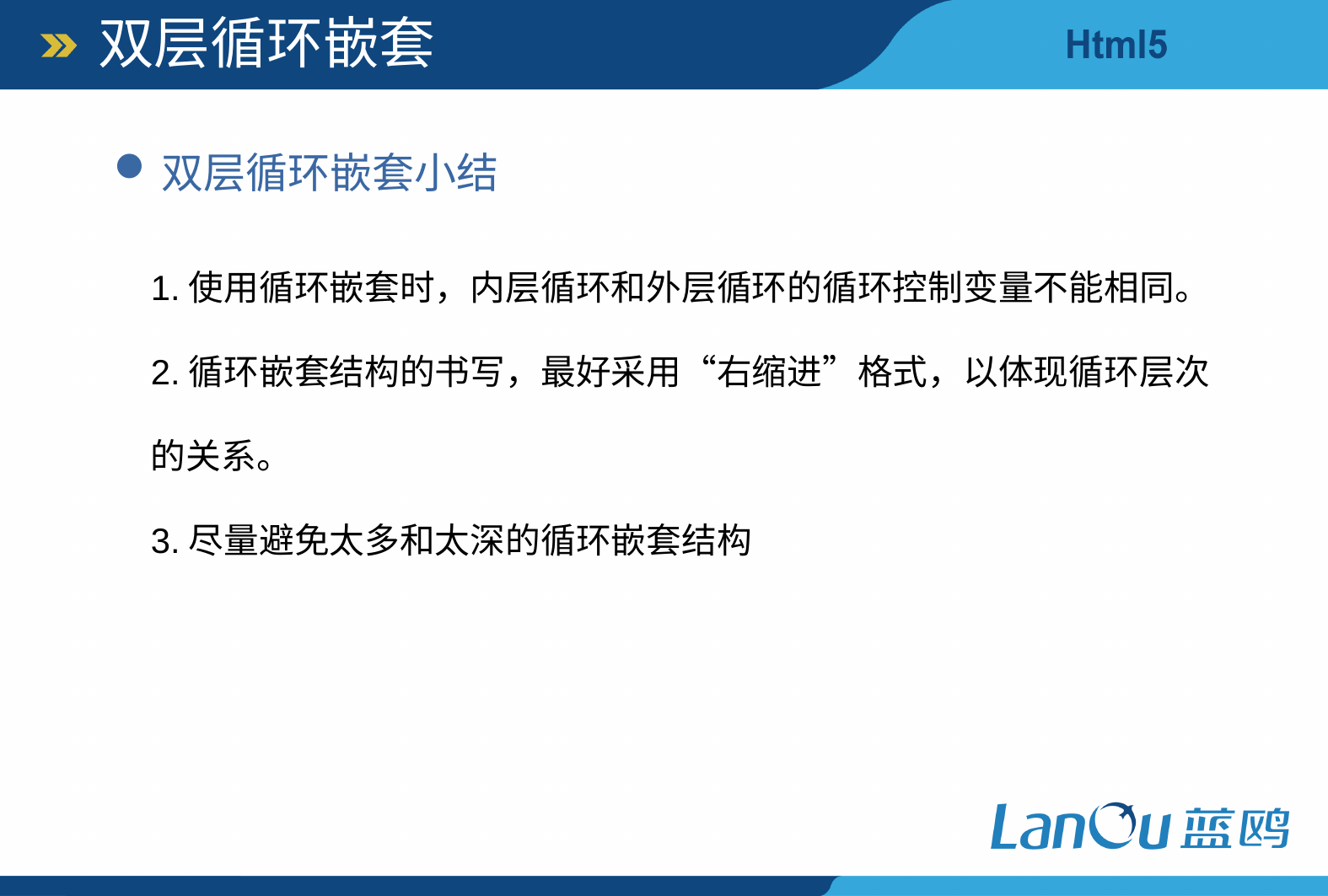

双层循环嵌套
双层循环嵌套小结
1.使用循环嵌套时，内层循环和外层循环的循环控制变量不能相同。
2.循环嵌套结构的书写，最好采用“右缩进”格式，以体现循环层次的关系。
3.尽量避免太多和太深的循环嵌套结构